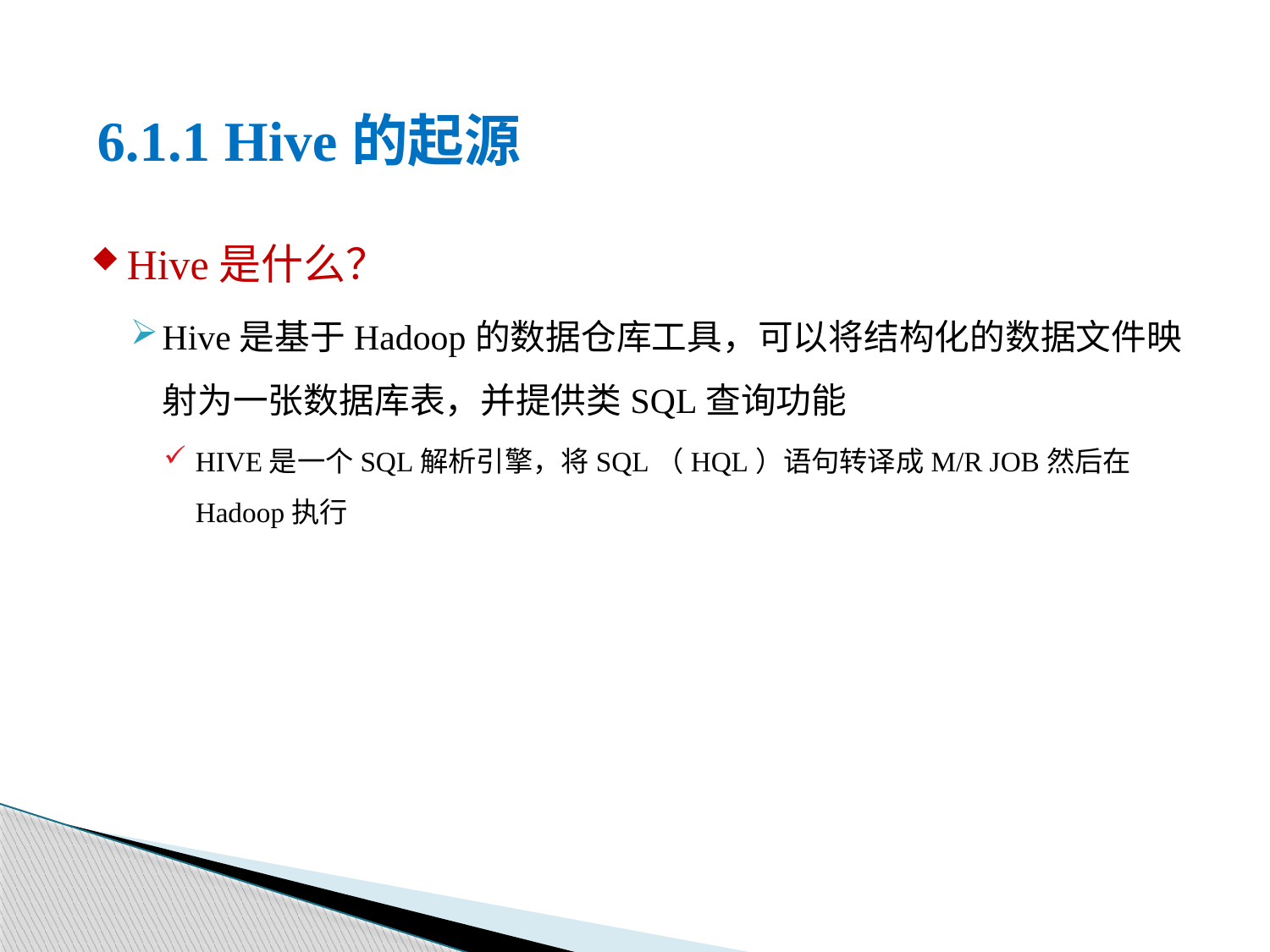

#
6.1.1 Hive的起源
Hive是什么？
Hive是基于Hadoop的数据仓库工具，可以将结构化的数据文件映射为一张数据库表，并提供类SQL查询功能
HIVE是一个SQL解析引擎，将SQL（HQL）语句转译成M/R JOB然后在Hadoop执行